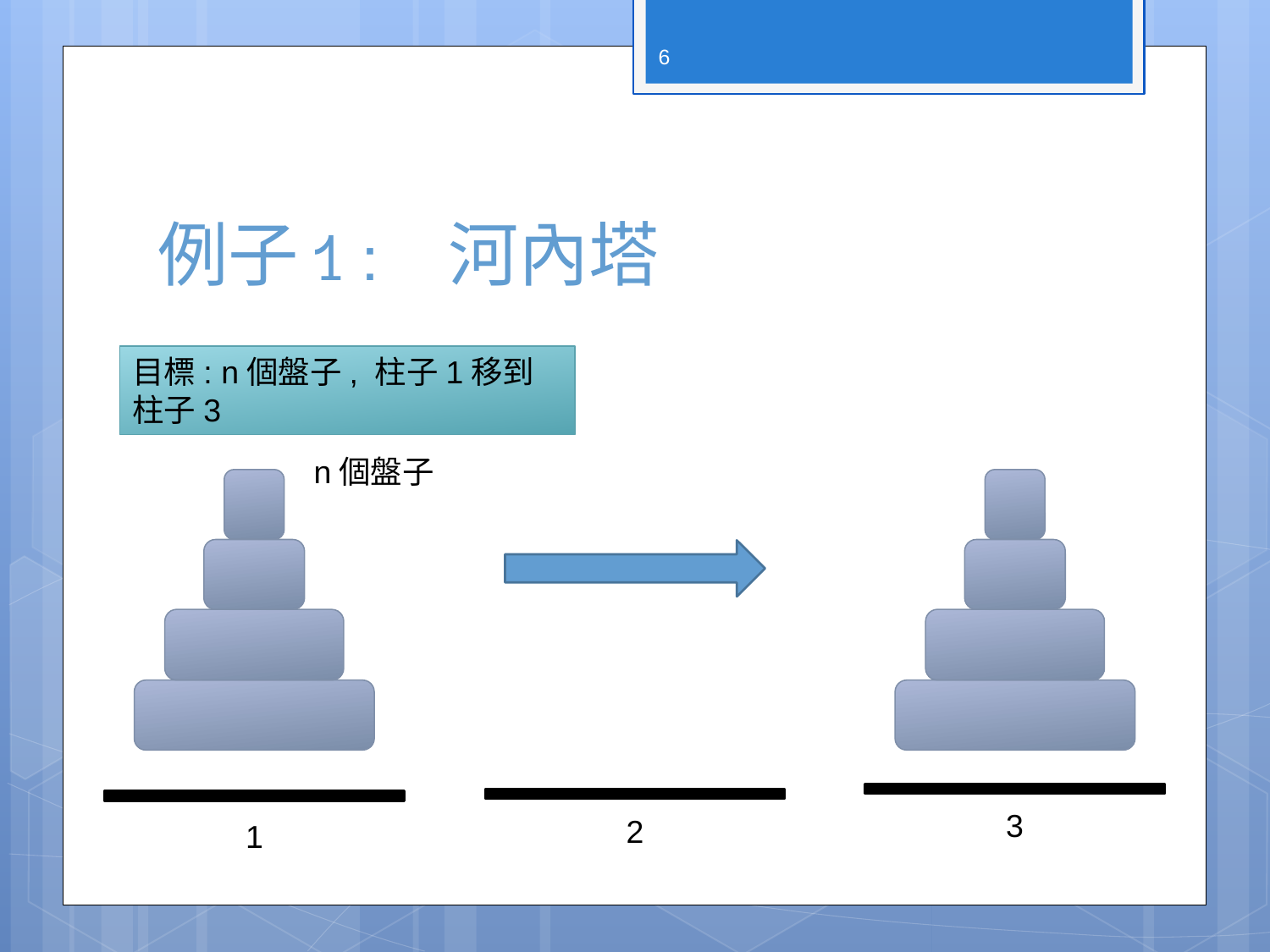

6
# 例子1: 河內塔
目標: n個盤子, 柱子1移到柱子3
n個盤子

3
2
1